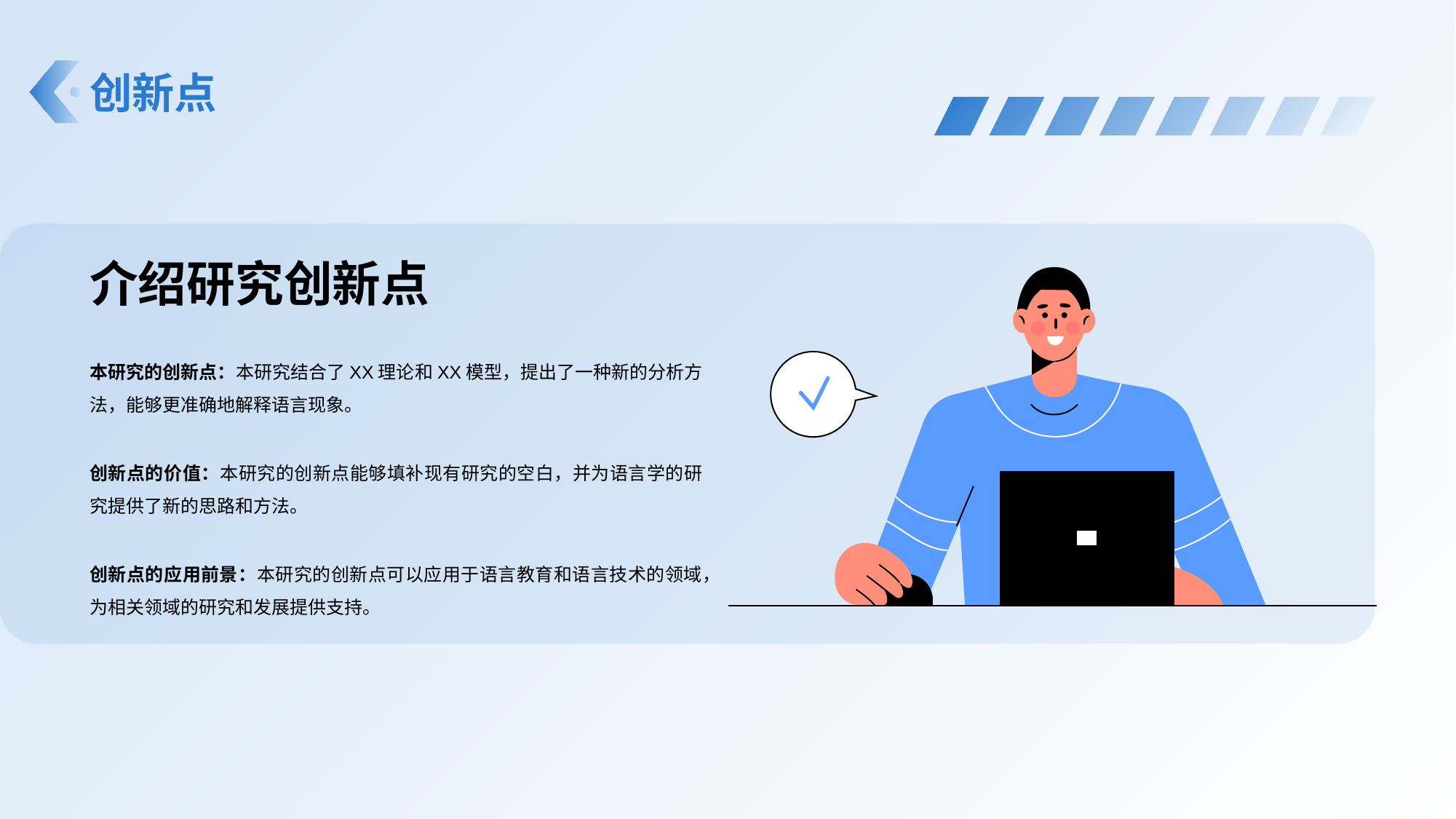

# 创新点

介绍研究创新点
本研究的创新点：本研究结合了XX理论和XX模型，提出了一种新的分析方法，能够更准确地解释语言现象。
创新点的价值：本研究的创新点能够填补现有研究的空白，并为语言学的研究提供了新的思路和方法。
创新点的应用前景：本研究的创新点可以应用于语言教育和语言技术的领域，为相关领域的研究和发展提供支持。